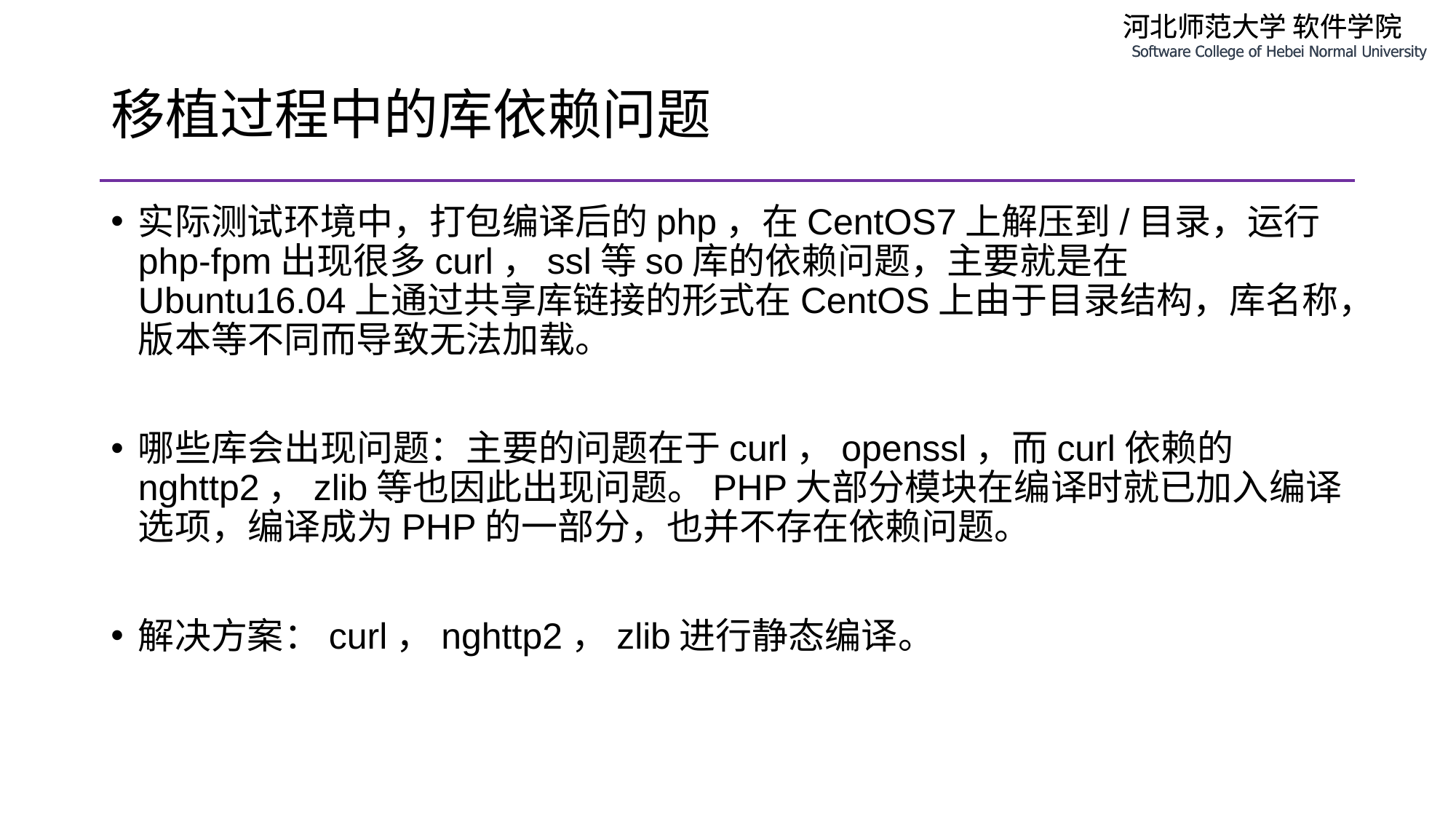

# 移植过程中的库依赖问题
实际测试环境中，打包编译后的php，在CentOS7上解压到/目录，运行php-fpm出现很多curl，ssl等so库的依赖问题，主要就是在Ubuntu16.04上通过共享库链接的形式在CentOS上由于目录结构，库名称，版本等不同而导致无法加载。

哪些库会出现问题：主要的问题在于curl，openssl，而curl依赖的nghttp2，zlib等也因此出现问题。PHP大部分模块在编译时就已加入编译选项，编译成为PHP的一部分，也并不存在依赖问题。

解决方案：curl，nghttp2，zlib进行静态编译。